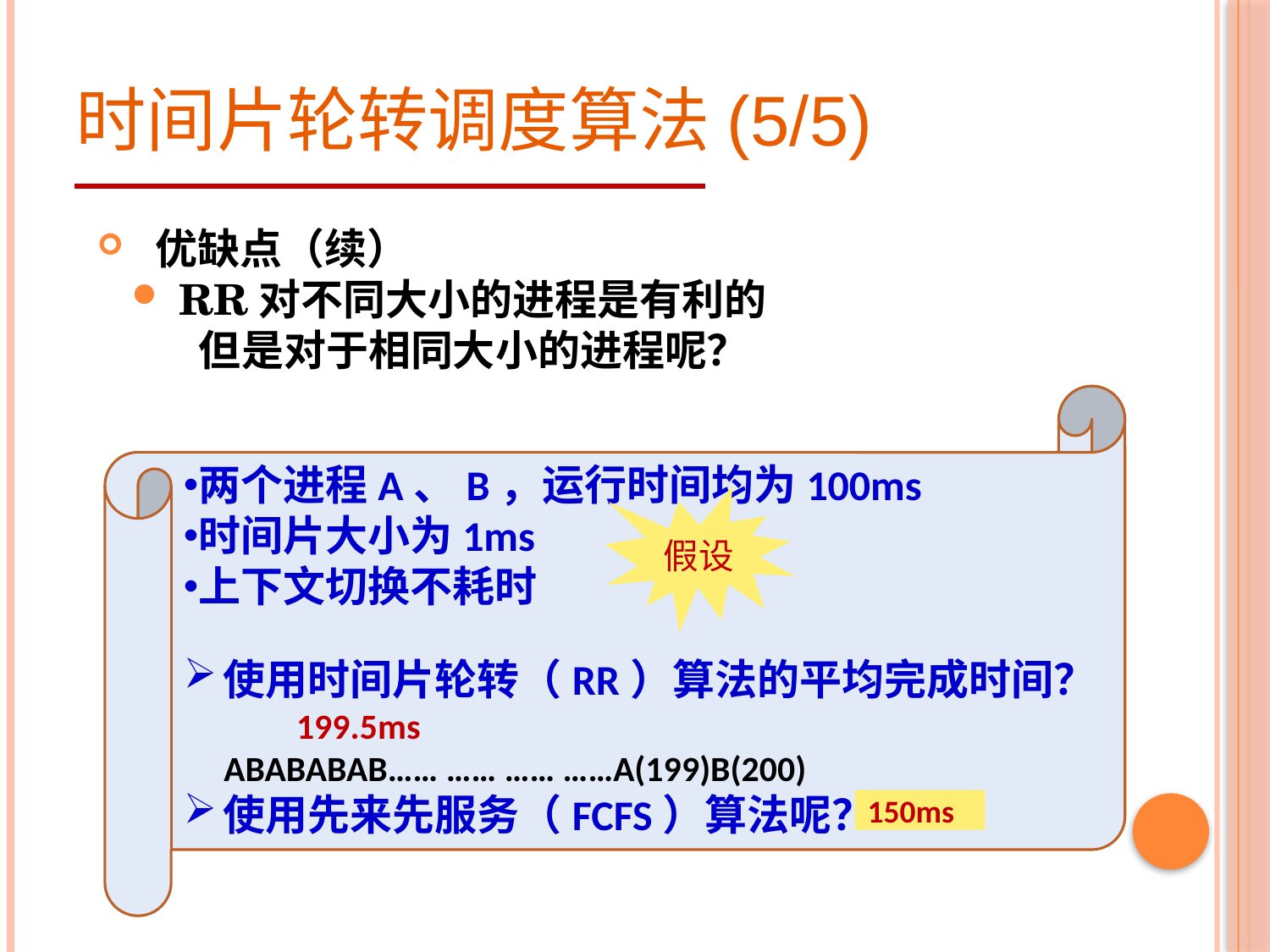

# 时间片轮转调度算法(5/5)
 优缺点（续）
RR对不同大小的进程是有利的
      但是对于相同大小的进程呢？

两个进程A、B，运行时间均为100ms
时间片大小为1ms
上下文切换不耗时

使用时间片轮转（RR）算法的平均完成时间？
              199.5ms
     ABABABAB…… …… …… ……A(199)B(200)
使用先来先服务（FCFS）算法呢？
假设
150ms